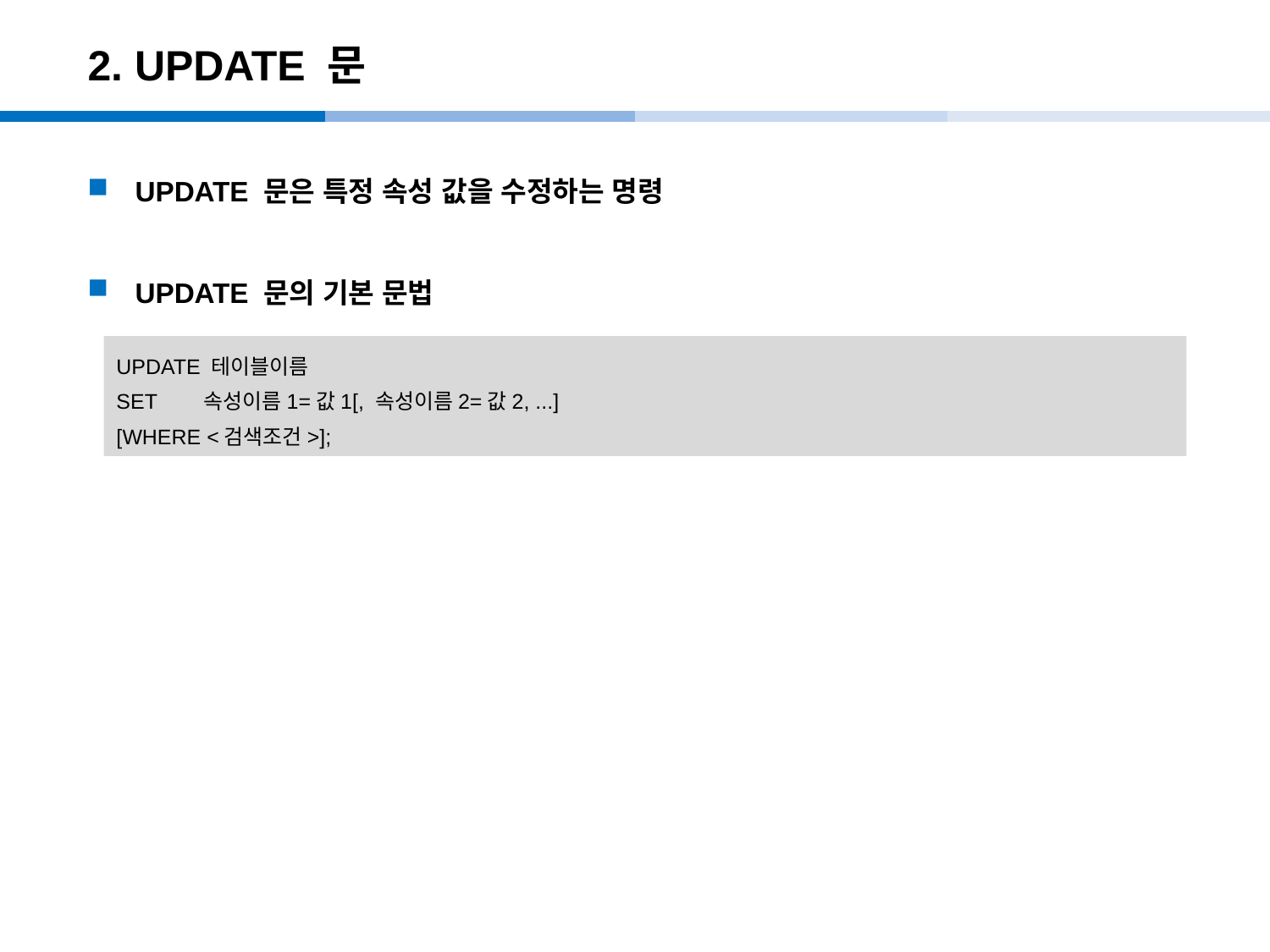

# 2. UPDATE 문
UPDATE 문은 특정 속성 값을 수정하는 명령

UPDATE 문의 기본 문법

UPDATE 테이블이름
SET       속성이름1=값1[, 속성이름2=값2, ...]
[WHERE <검색조건>];